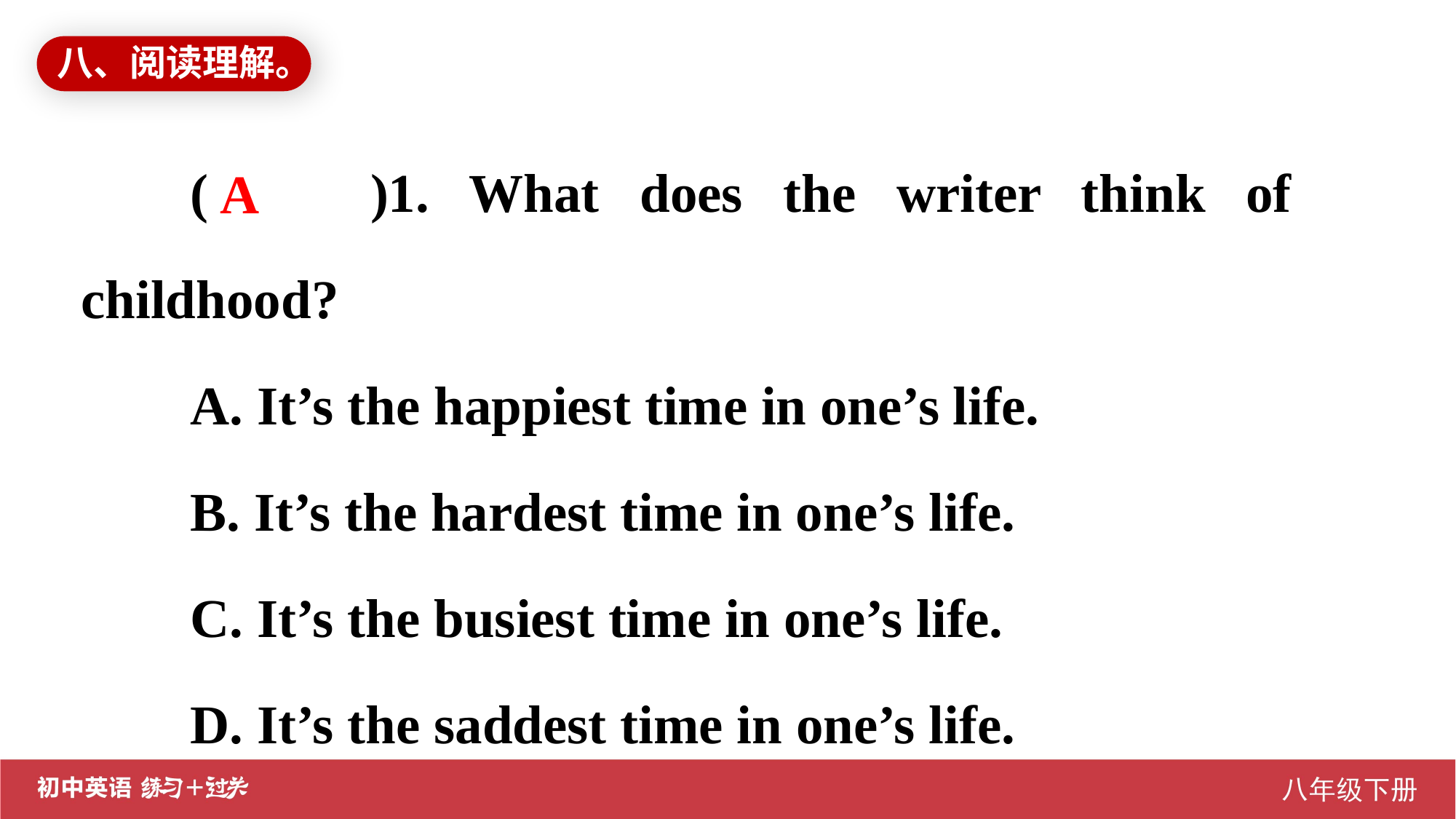

八、阅读理解。

(    )1. What does the writer think of childhood?
A. It’s the happiest time in one’s life.
B. It’s the hardest time in one’s life.
C. It’s the busiest time in one’s life.
D. It’s the saddest time in one’s life.
A